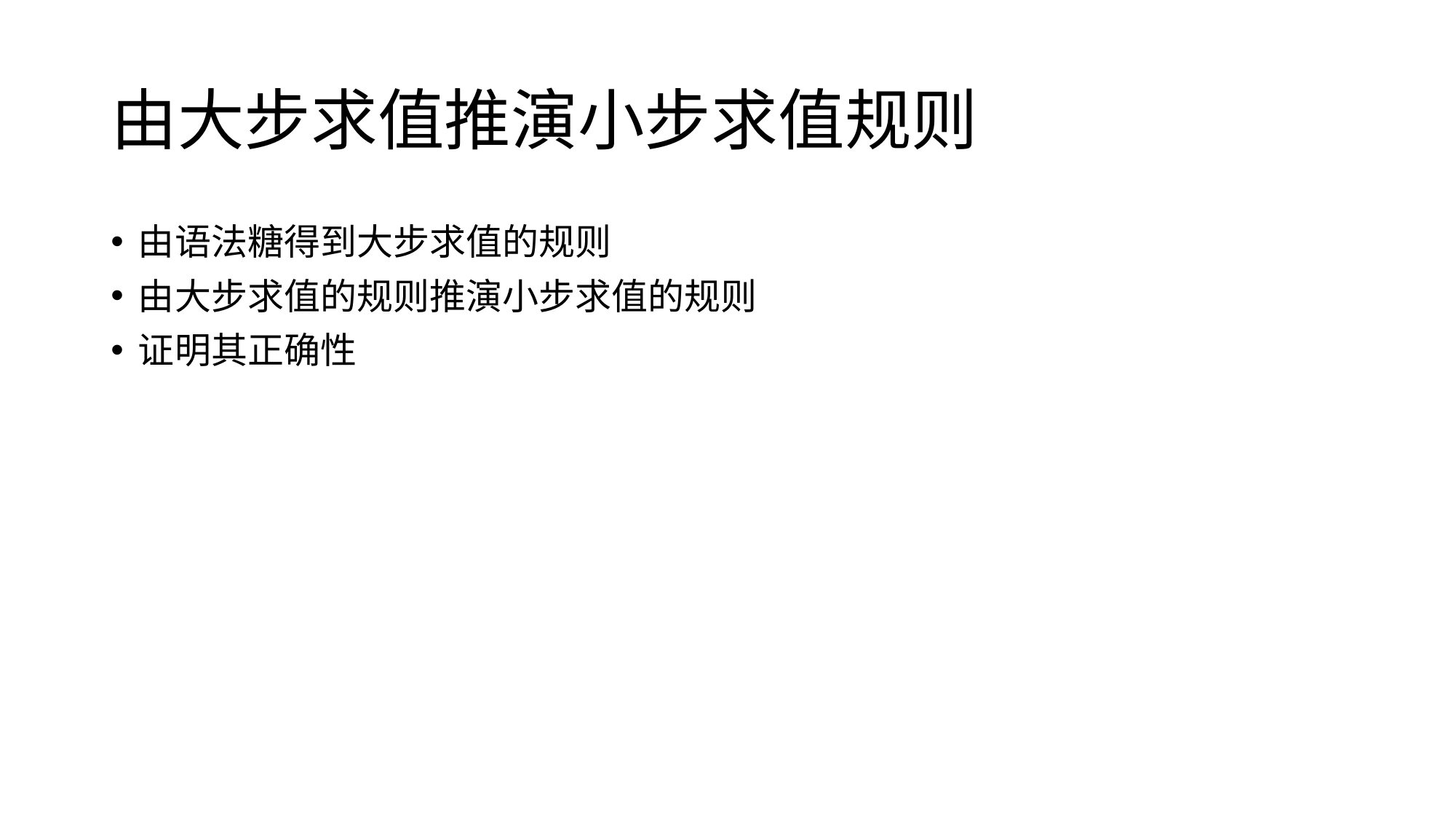

# 由大步求值推演小步求值规则
由语法糖得到大步求值的规则
由大步求值的规则推演小步求值的规则
证明其正确性